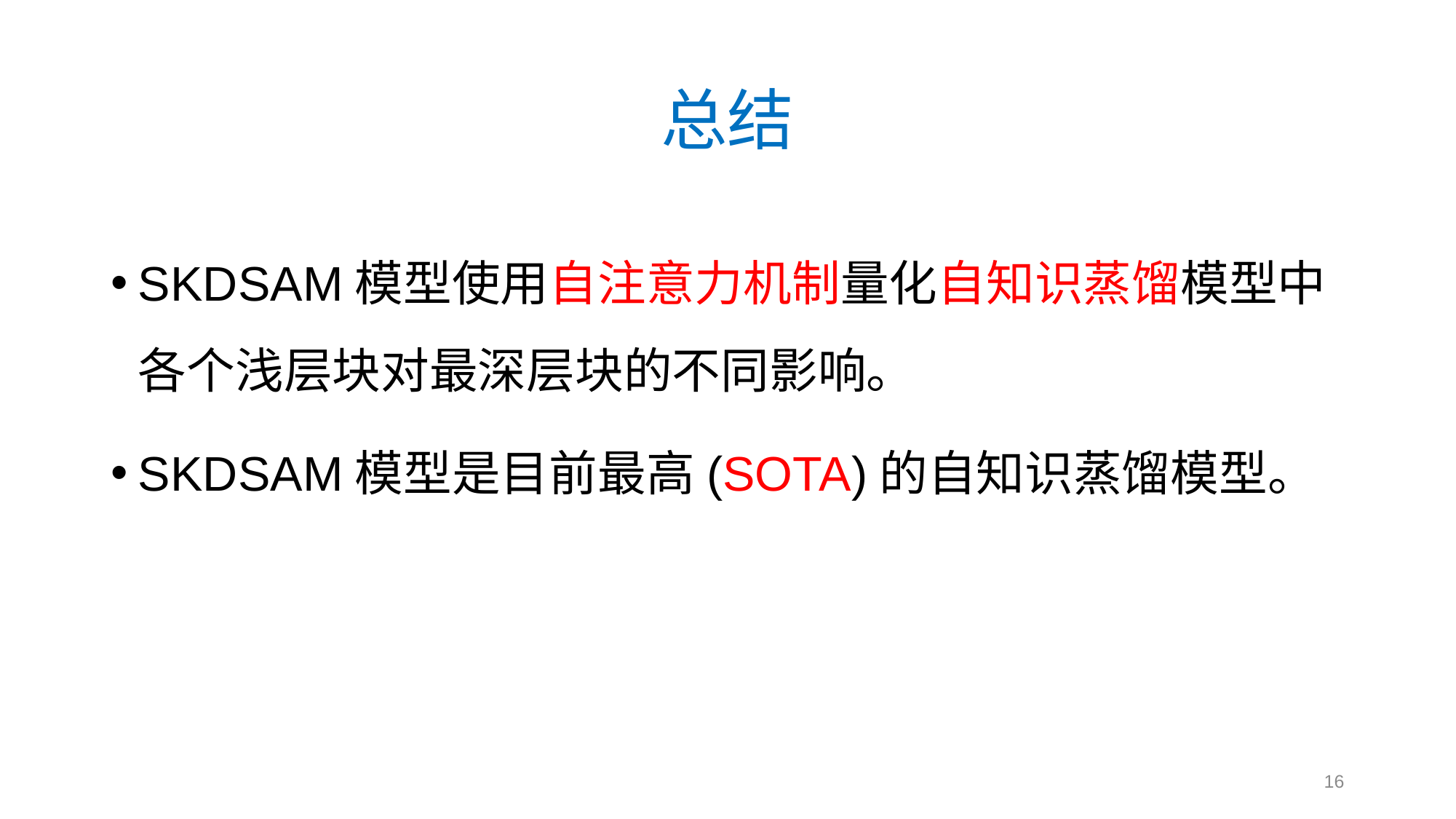

# 总结
SKDSAM模型使用自注意力机制量化自知识蒸馏模型中各个浅层块对最深层块的不同影响。
SKDSAM模型是目前最高(SOTA)的自知识蒸馏模型。

16